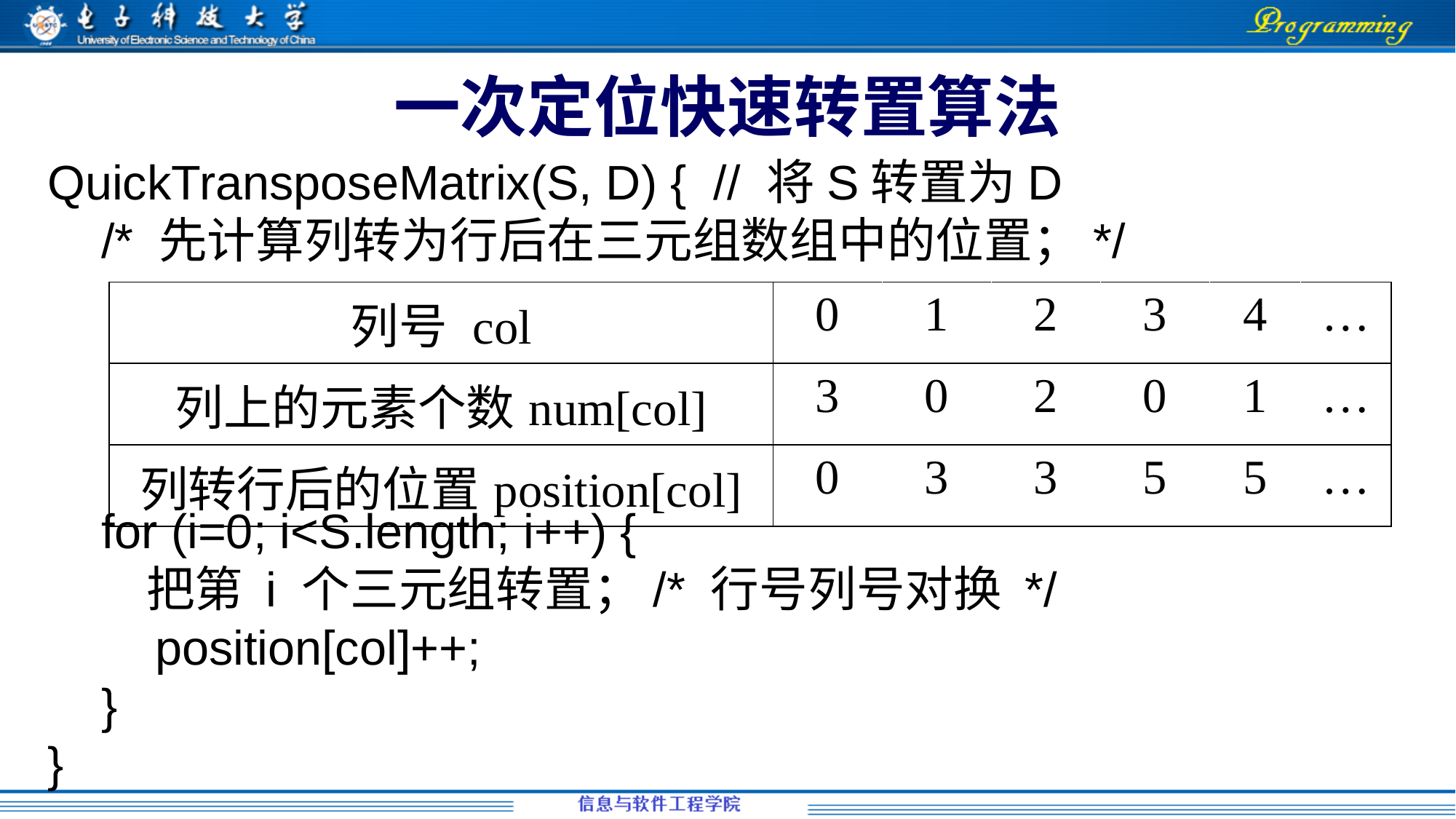

# 一次定位快速转置算法
QuickTransposeMatrix(S, D) {  // 将S转置为D
    /* 先计算列转为行后在三元组数组中的位置；*/

    for (i=0; i<S.length; i++) {
        把第 i 个三元组转置；/* 行号列号对换 */
        position[col]++;
    }
}
| 列号 col | 0 | 1 | 2 | 3 | 4 | … |
| --- | --- | --- | --- | --- | --- | --- |
| 列上的元素个数num[col] | 3 | 0 | 2 | 0 | 1 | … |
| 列转行后的位置position[col] | 0 | 3 | 3 | 5 | 5 | … |